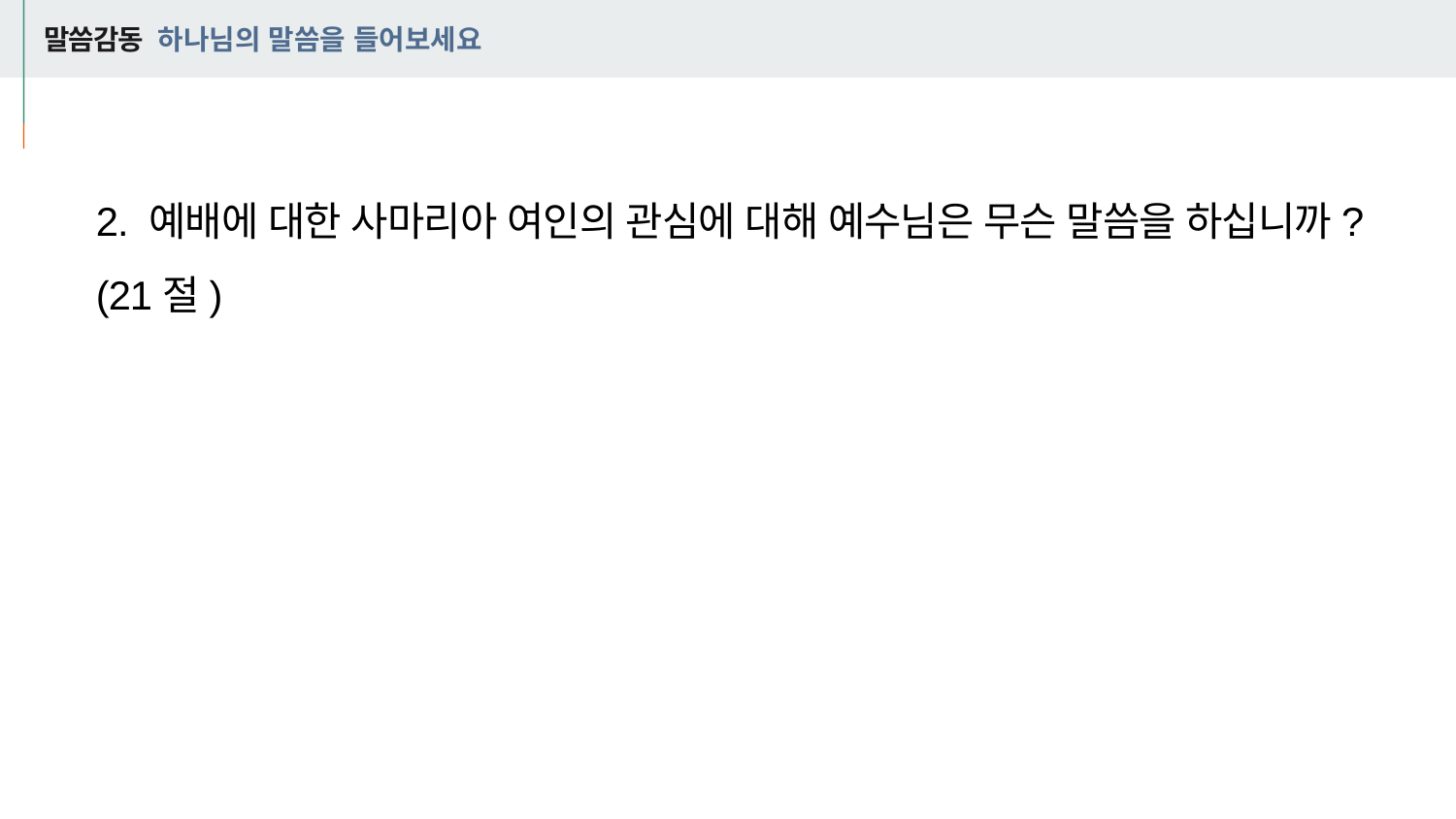

# 말씀감동  하나님의 말씀을 들어보세요
2. 예배에 대한 사마리아 여인의 관심에 대해 예수님은 무슨 말씀을 하십니까? (21절)